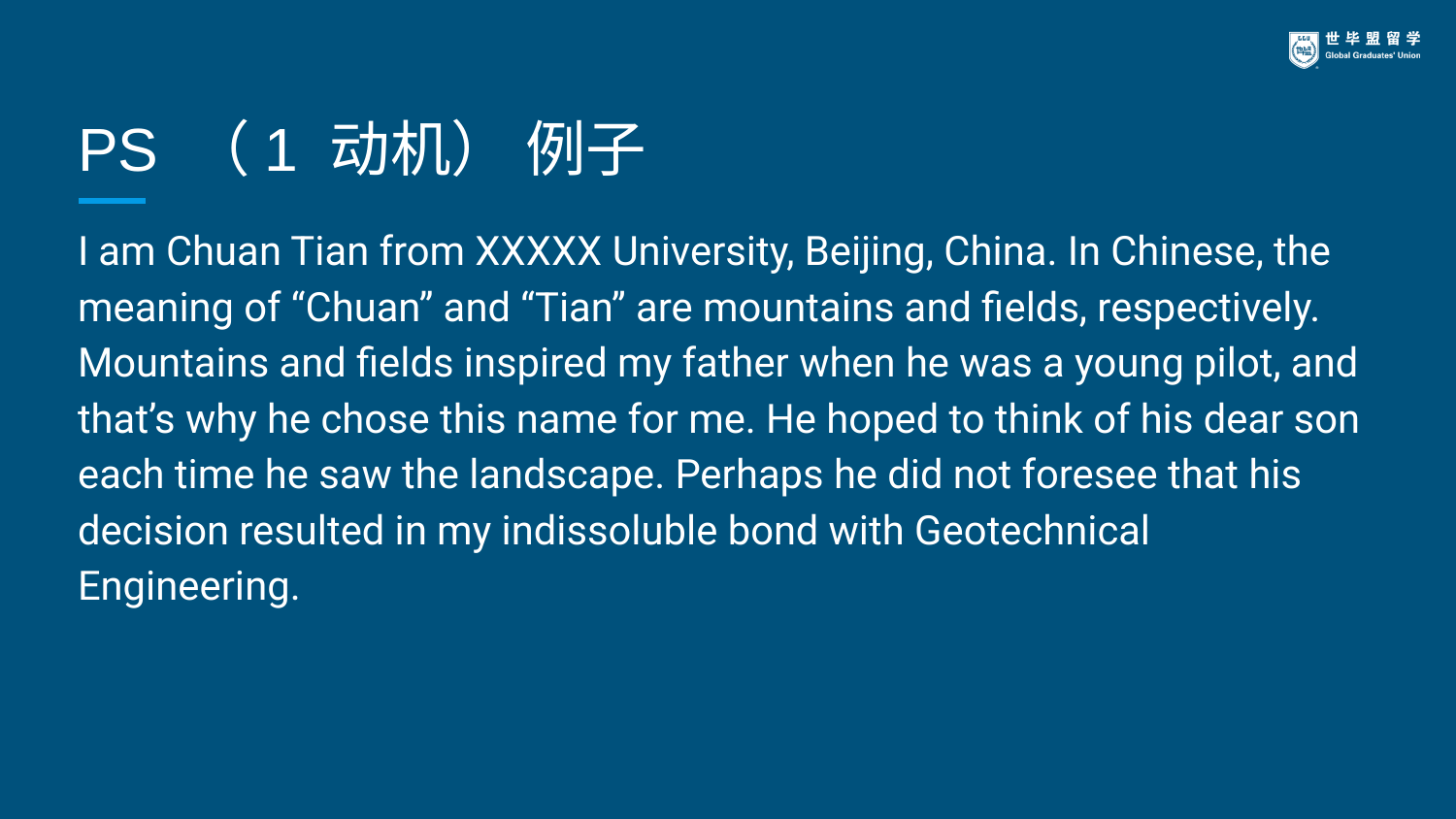

# PS （1 动机） 例子
I am Chuan Tian from XXXXX University, Beijing, China. In Chinese, the meaning of “Chuan” and “Tian” are mountains and fields, respectively. Mountains and fields inspired my father when he was a young pilot, and that’s why he chose this name for me. He hoped to think of his dear son each time he saw the landscape. Perhaps he did not foresee that his decision resulted in my indissoluble bond with Geotechnical Engineering.